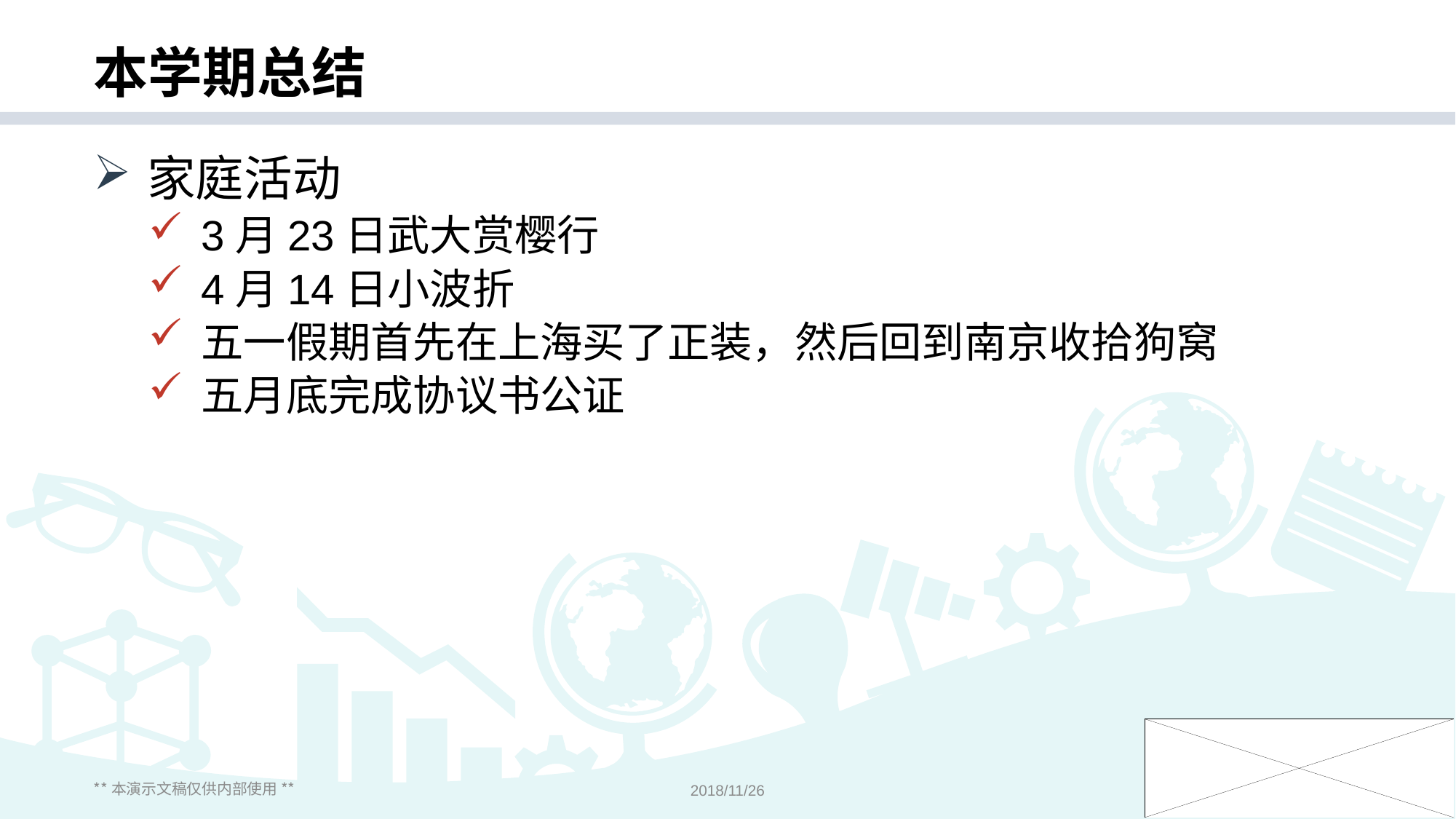

# 本学期总结
家庭活动
3月23日武大赏樱行
4月14日小波折
五一假期首先在上海买了正装，然后回到南京收拾狗窝
五月底完成协议书公证

** 本演示文稿仅供内部使用 **
2018/11/26
21